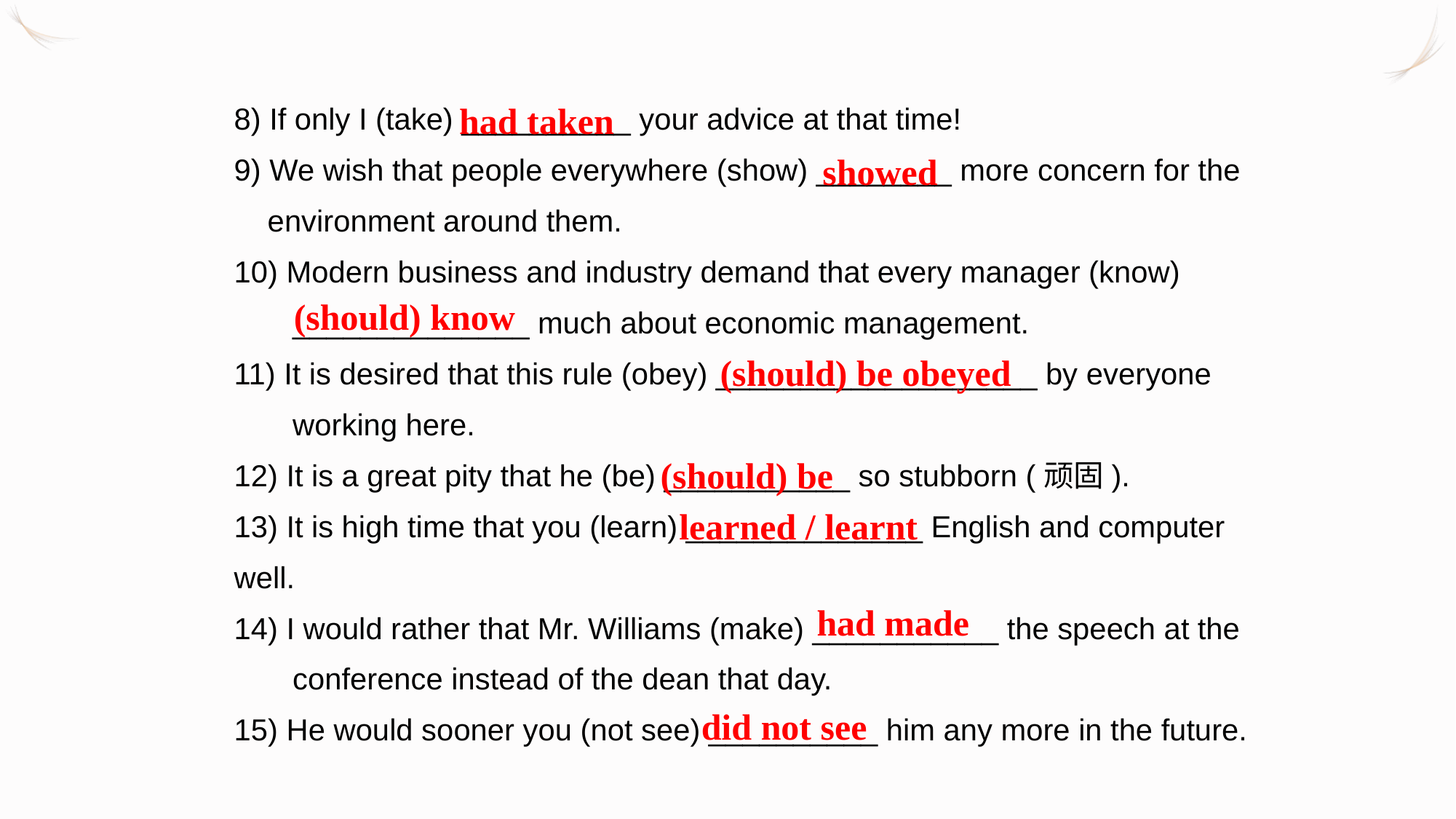

8) If only I (take) __________ your advice at that time!
9) We wish that people everywhere (show) ________ more concern for the
    environment around them.
10) Modern business and industry demand that every manager (know)
       ______________ much about economic management.
11) It is desired that this rule (obey) ___________________ by everyone
       working here.
12) It is a great pity that he (be) ___________ so stubborn (顽固).
13) It is high time that you (learn) ______________ English and computer well.
14) I would rather that Mr. Williams (make) ___________ the speech at the
       conference instead of the dean that day.
15) He would sooner you (not see) __________ him any more in the future.

had taken
showed
(should) know
(should) be obeyed
(should) be
learned / learnt
had made
did not see